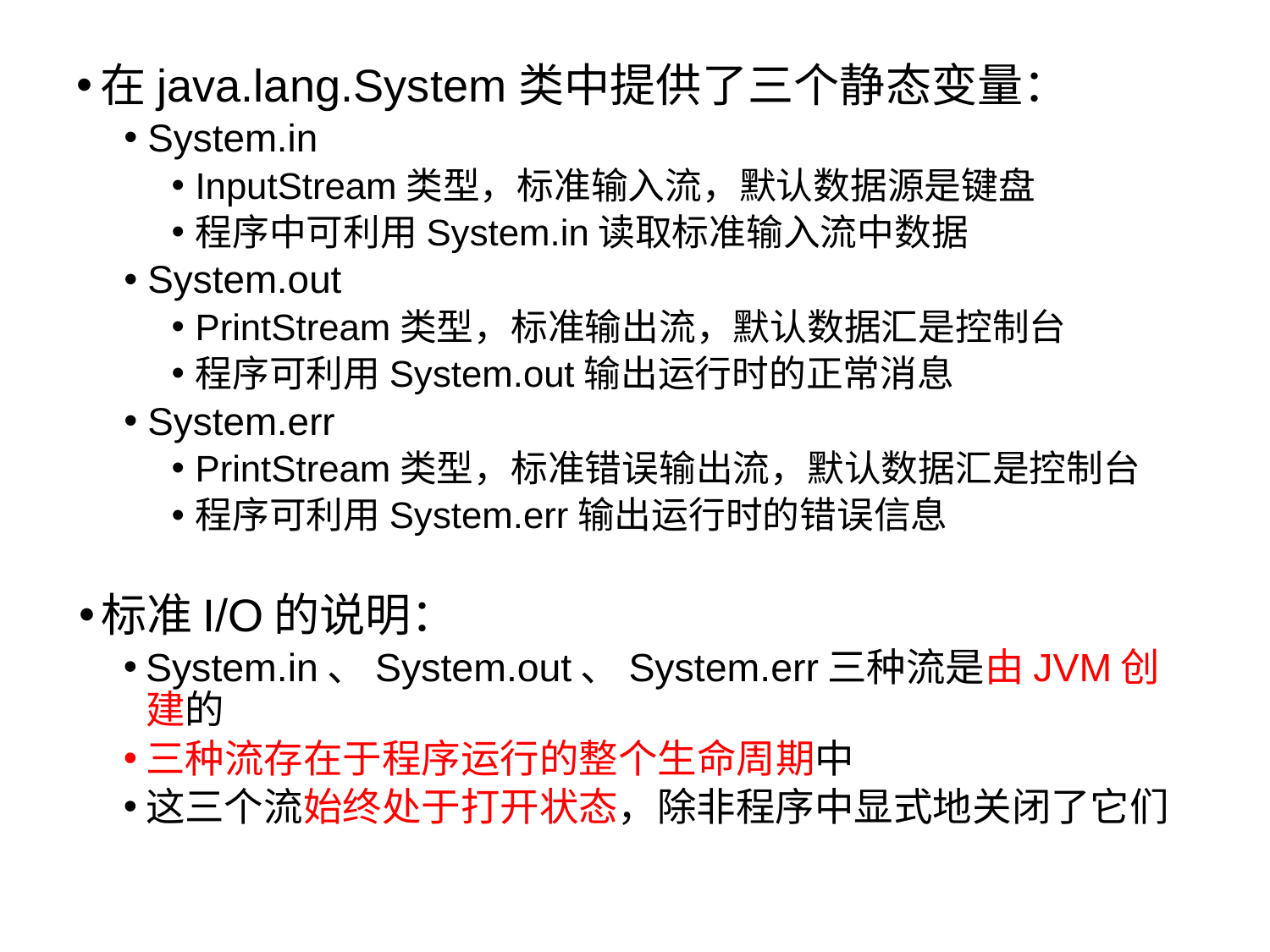

在java.lang.System类中提供了三个静态变量：
System.in
InputStream类型，标准输入流，默认数据源是键盘
程序中可利用System.in读取标准输入流中数据
System.out
PrintStream类型，标准输出流，默认数据汇是控制台
程序可利用System.out输出运行时的正常消息
System.err
PrintStream类型，标准错误输出流，默认数据汇是控制台
程序可利用System.err输出运行时的错误信息
标准I/O的说明：
System.in、System.out、System.err三种流是由JVM创建的
三种流存在于程序运行的整个生命周期中
这三个流始终处于打开状态，除非程序中显式地关闭了它们